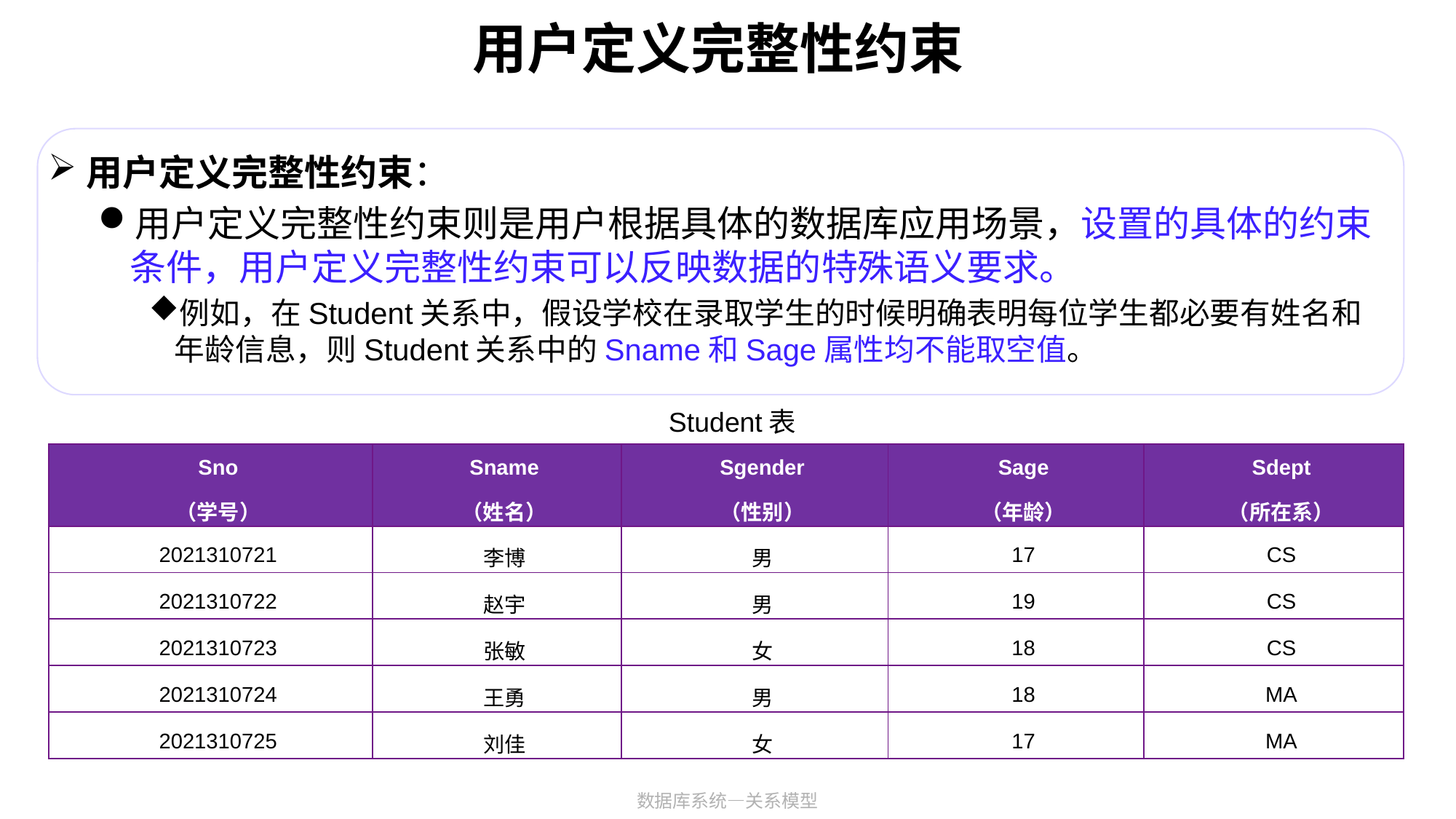

# 用户定义完整性约束
用户定义完整性约束：
用户定义完整性约束则是用户根据具体的数据库应用场景，设置的具体的约束条件，用户定义完整性约束可以反映数据的特殊语义要求。
例如，在Student关系中，假设学校在录取学生的时候明确表明每位学生都必要有姓名和年龄信息，则Student关系中的Sname和Sage属性均不能取空值。

Student表
| Sno （学号） | Sname （姓名） | Sgender （性别） | Sage （年龄） | Sdept （所在系） |
| --- | --- | --- | --- | --- |
| 2021310721 | 李博 | 男 | 17 | CS |
| 2021310722 | 赵宇 | 男 | 19 | CS |
| 2021310723 | 张敏 | 女 | 18 | CS |
| 2021310724 | 王勇 | 男 | 18 | MA |
| 2021310725 | 刘佳 | 女 | 17 | MA |
29
数据库系统—关系模型